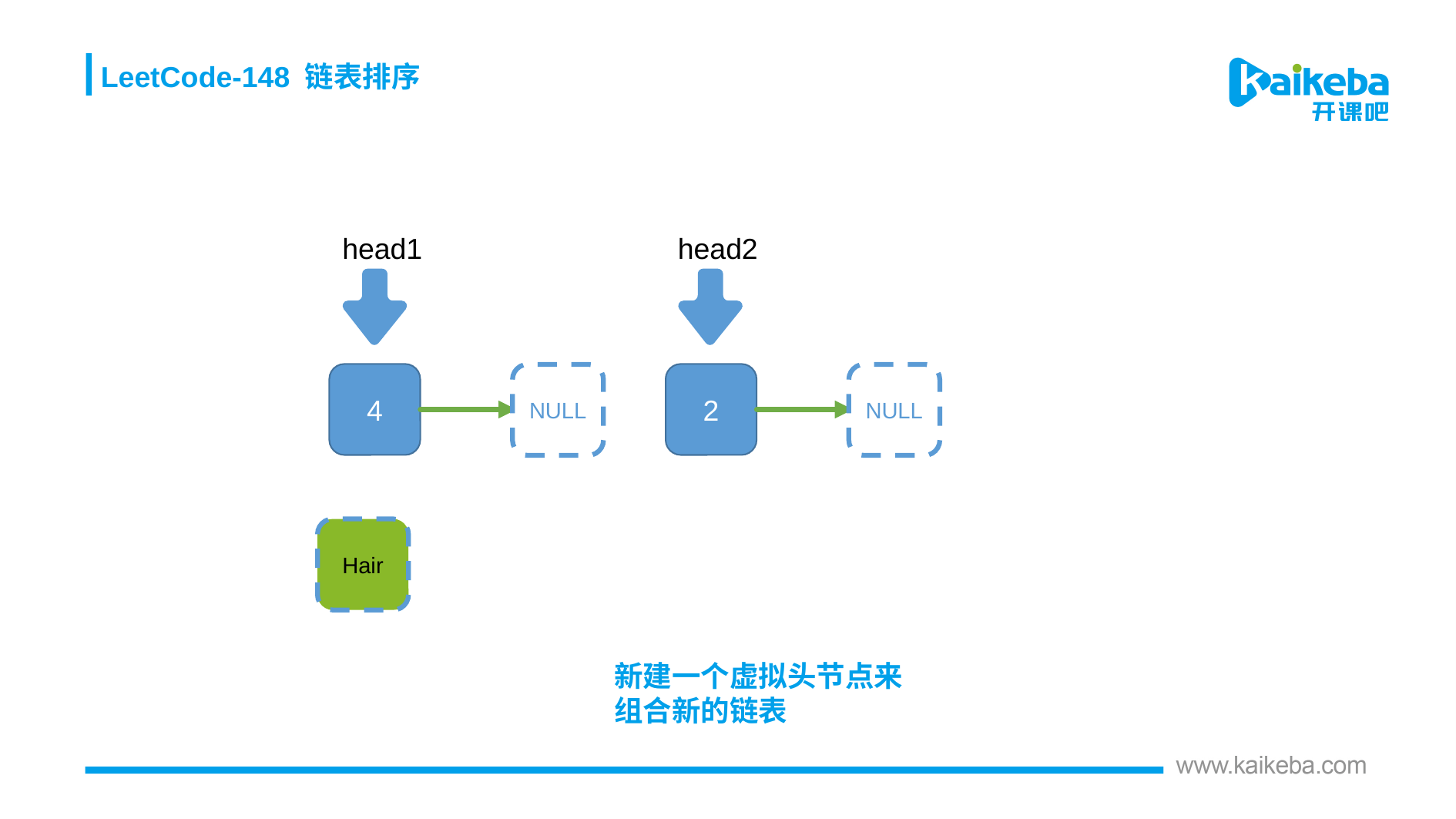

LeetCode-148 链表排序
head1

head2

4
2
NULL
NULL
Hair
新建一个虚拟头节点来组合新的链表